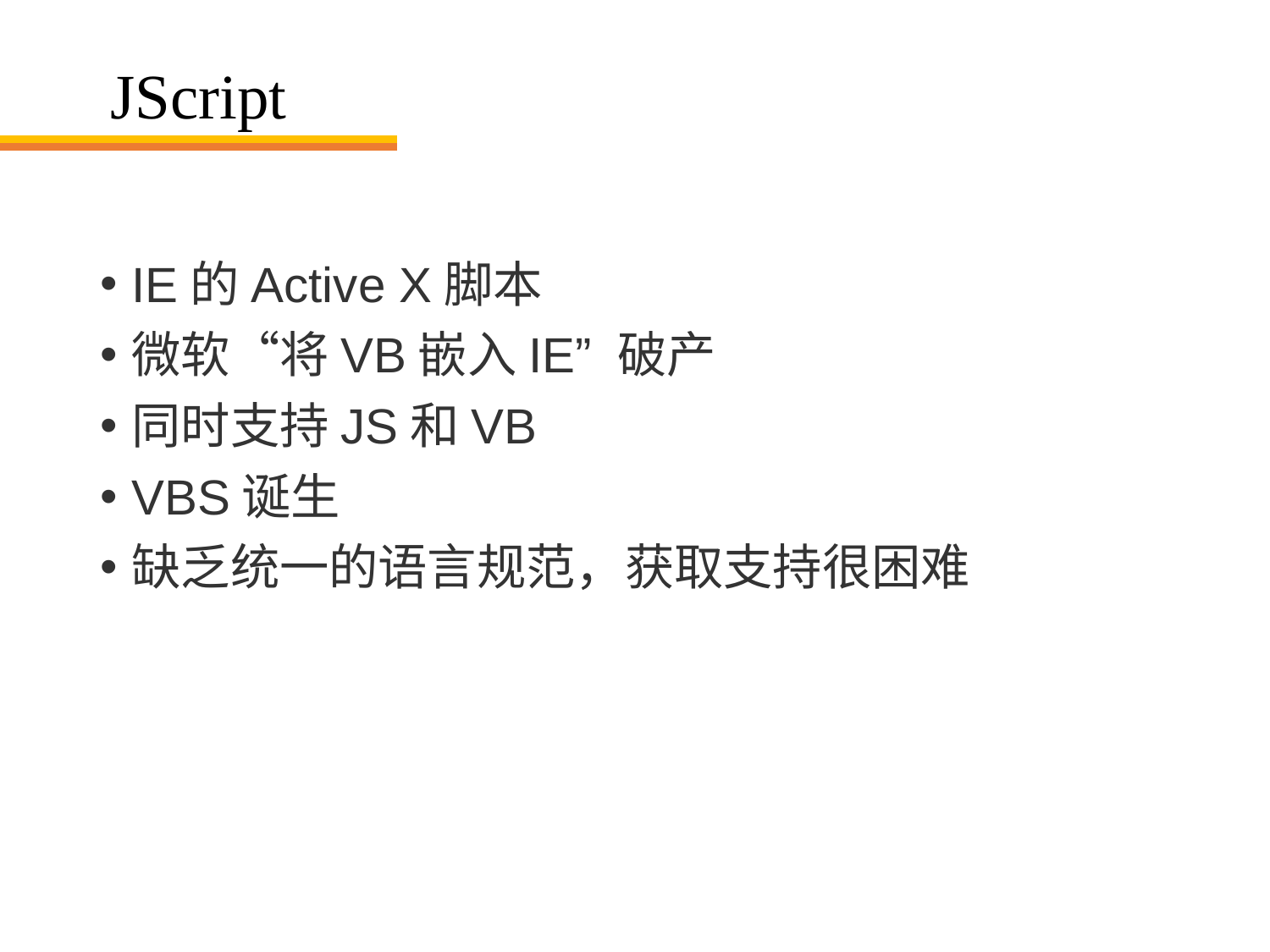

# JScript
IE的Active X脚本
微软“将VB嵌入IE” 破产
同时支持JS和VB
VBS诞生
缺乏统一的语言规范，获取支持很困难